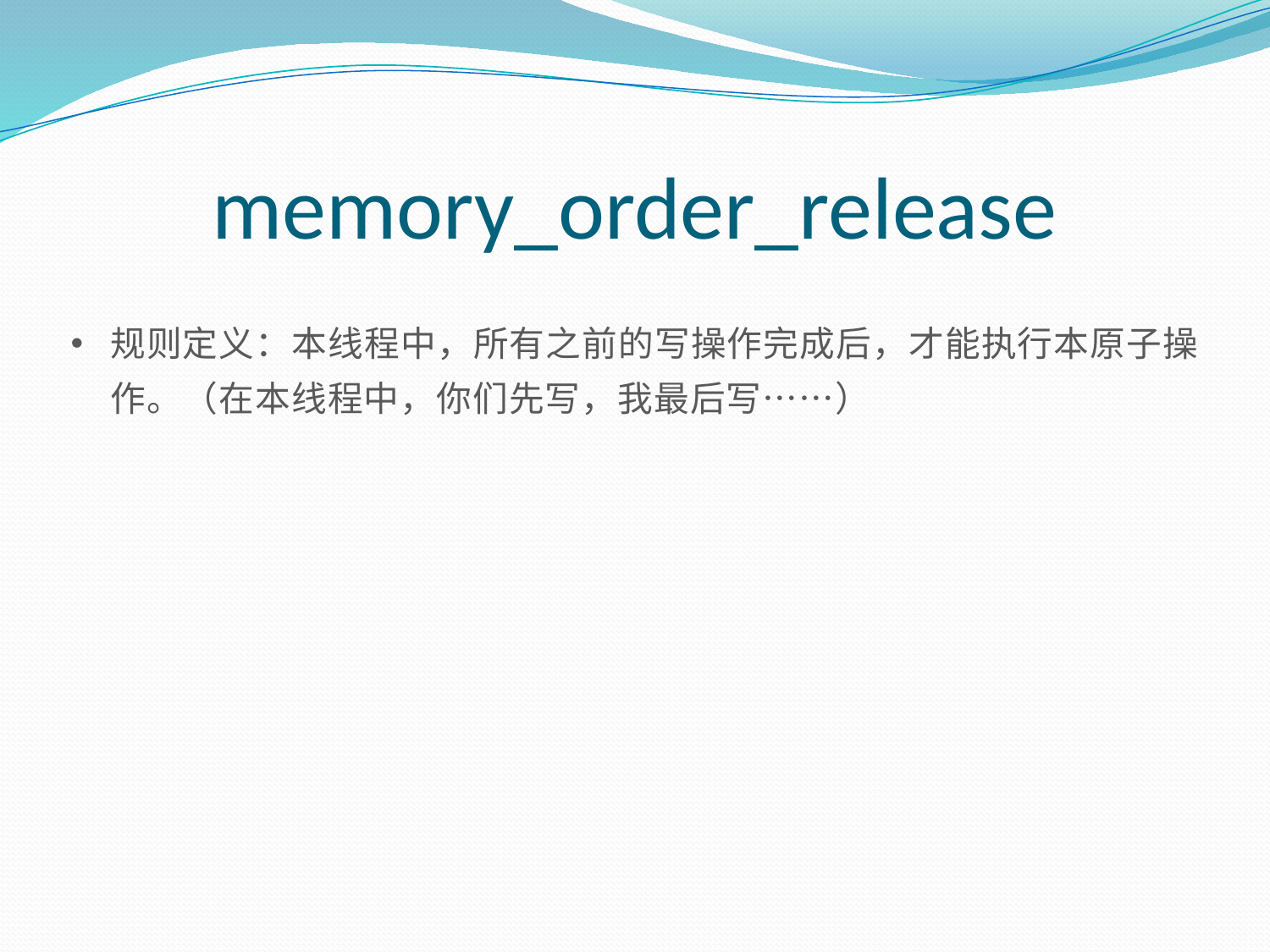

memory_order_release

规则定义：本线程中，所有之前的写操作完成后，才能执行本原子操作。（在本线程中，你们先写，我最后写……）